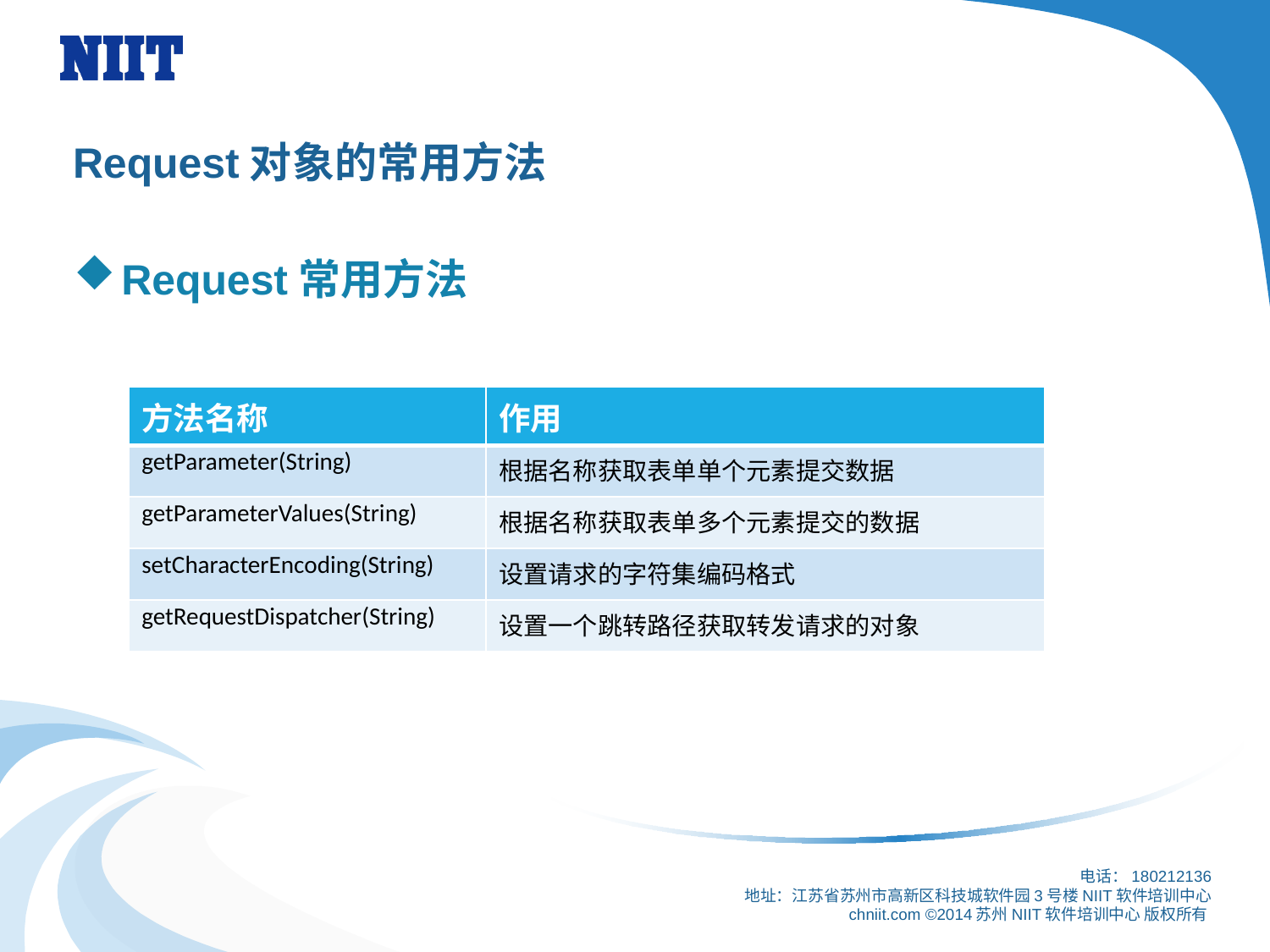

# Request对象的常用方法
Request常用方法
| 方法名称 | 作用 |
| --- | --- |
| getParameter(String) | 根据名称获取表单单个元素提交数据 |
| getParameterValues(String) | 根据名称获取表单多个元素提交的数据 |
| setCharacterEncoding(String) | 设置请求的字符集编码格式 |
| getRequestDispatcher(String) | 设置一个跳转路径获取转发请求的对象 |